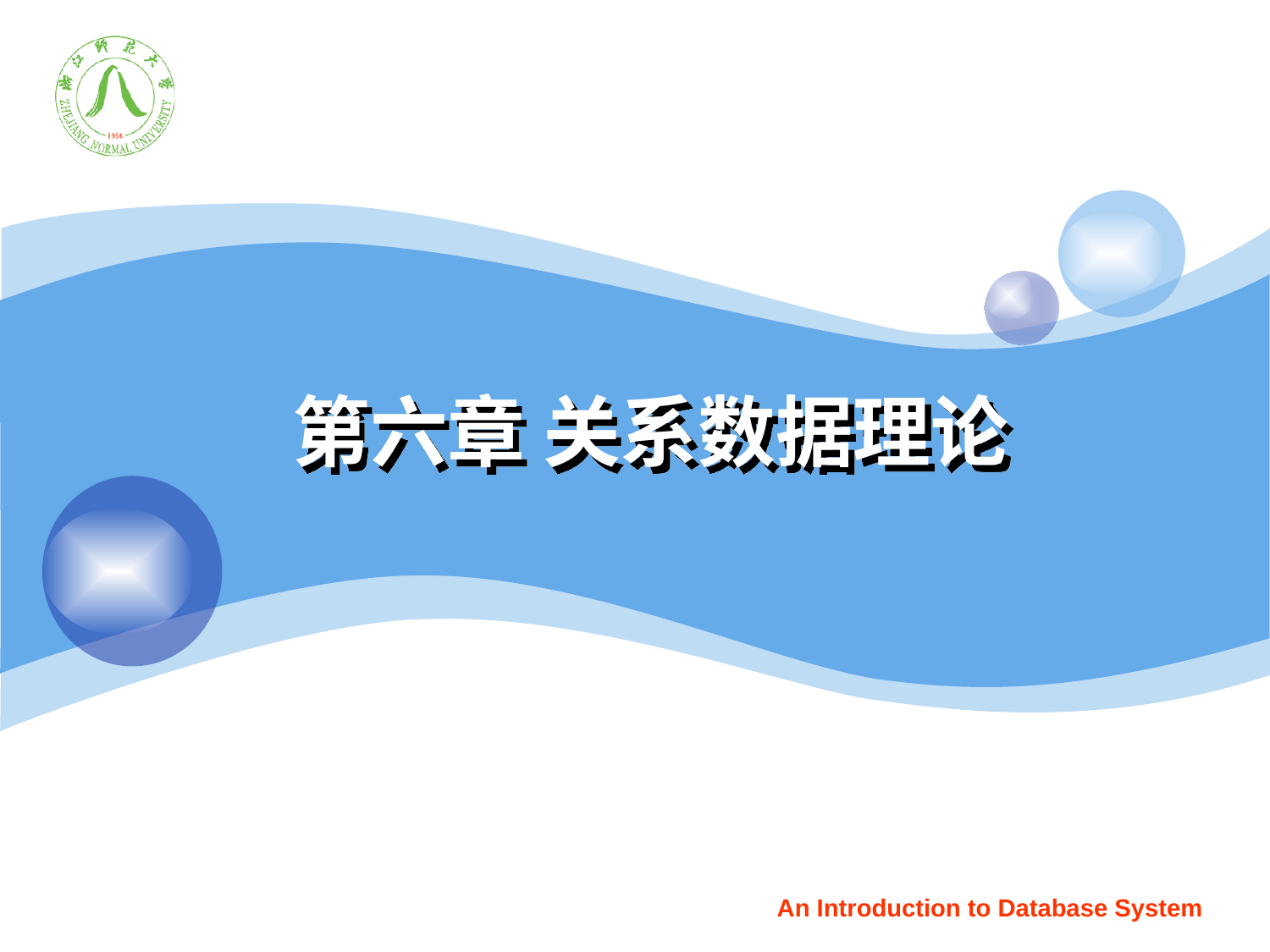

# 第六章 关系数据理论
An Introduction to Database System